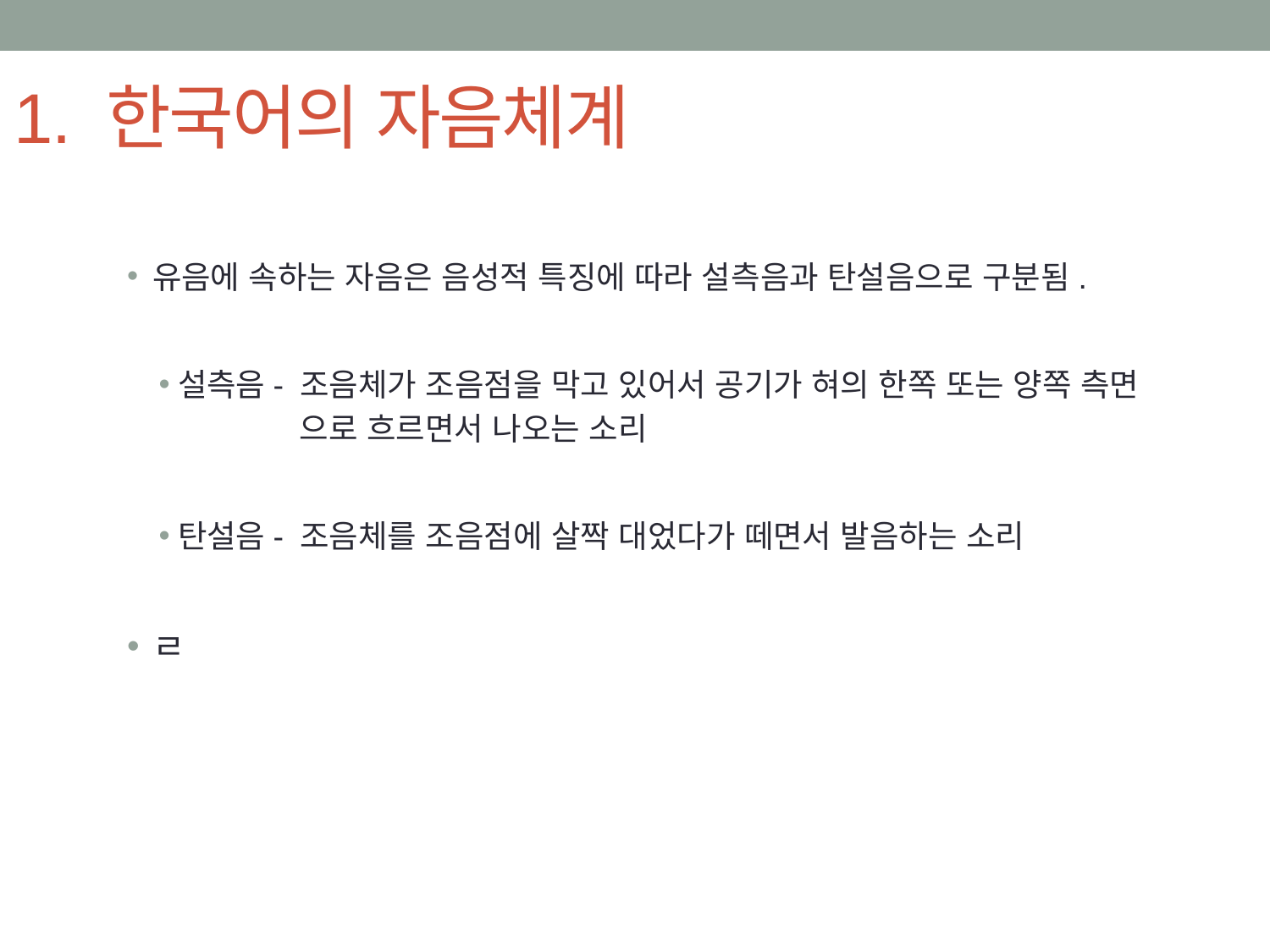

# 1. 한국어의 자음체계

유음에 속하는 자음은 음성적 특징에 따라 설측음과 탄설음으로 구분됨.

설측음- 조음체가 조음점을 막고 있어서 공기가 혀의 한쪽 또는 양쪽 측면
               으로 흐르면서 나오는 소리

탄설음- 조음체를 조음점에 살짝 대었다가 떼면서 발음하는 소리

ㄹ